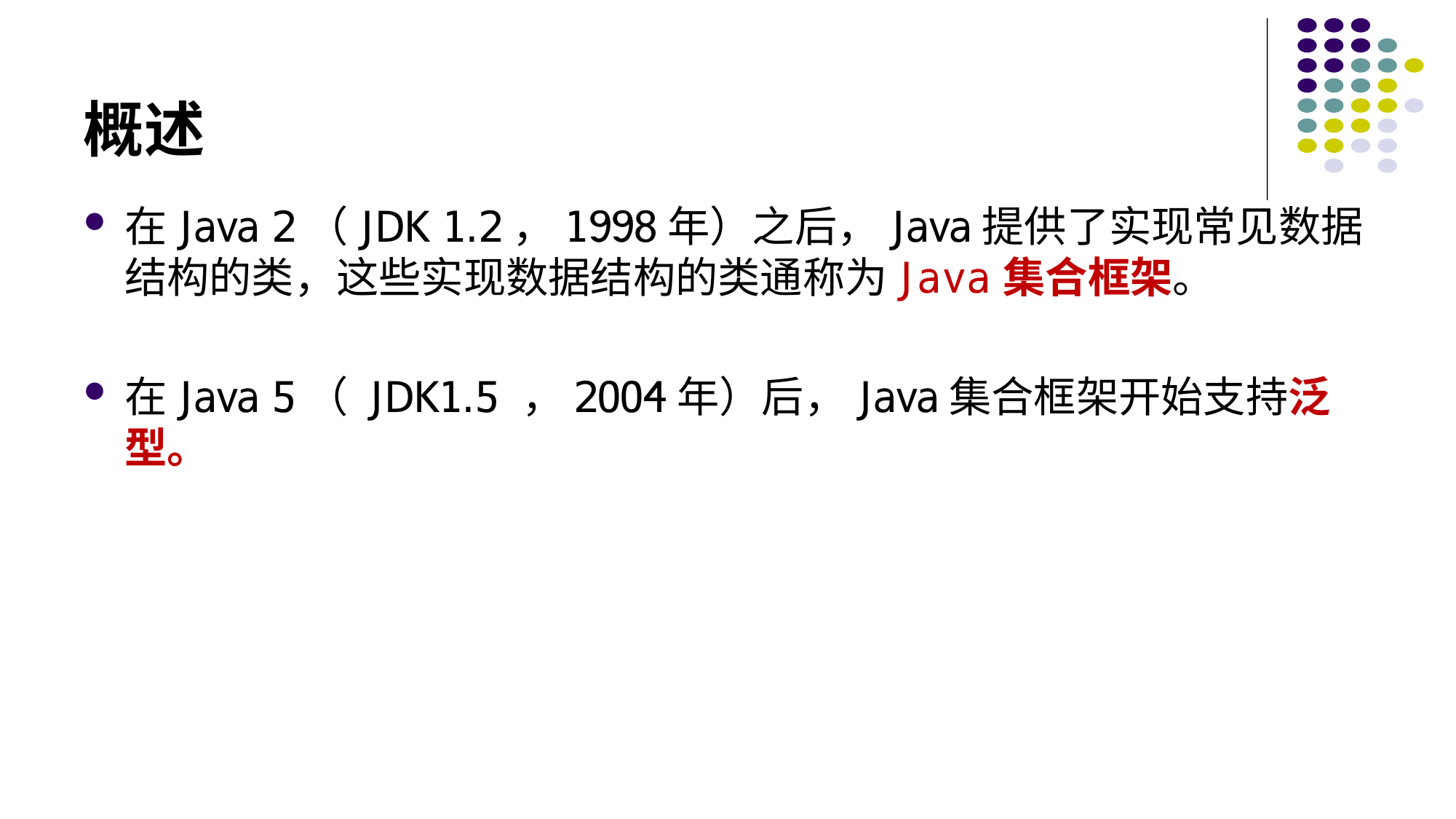

# 概述
在Java 2（JDK 1.2，1998年）之后，Java提供了实现常见数据结构的类，这些实现数据结构的类通称为Java集合框架。

在Java 5（ JDK1.5 ，2004年）后，Java集合框架开始支持泛型。

4